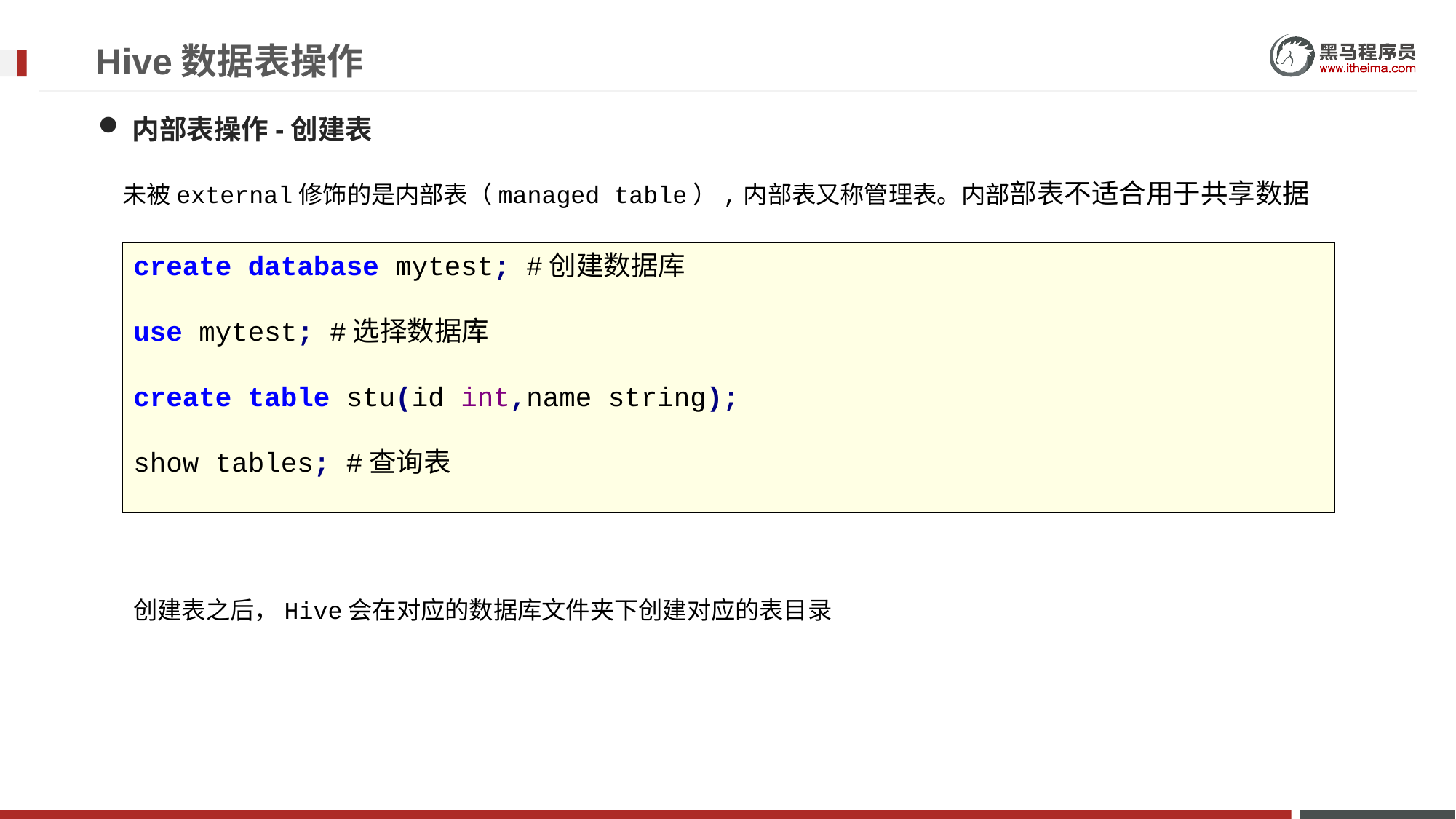

# Hive数据表操作
内部表操作-创建表
未被external修饰的是内部表（managed table）,内部表又称管理表。内部部表不适合用于共享数据
create database mytest; #创建数据库

use mytest; #选择数据库

create table stu(id int,name string);

show tables; #查询表

创建表之后，Hive会在对应的数据库文件夹下创建对应的表目录